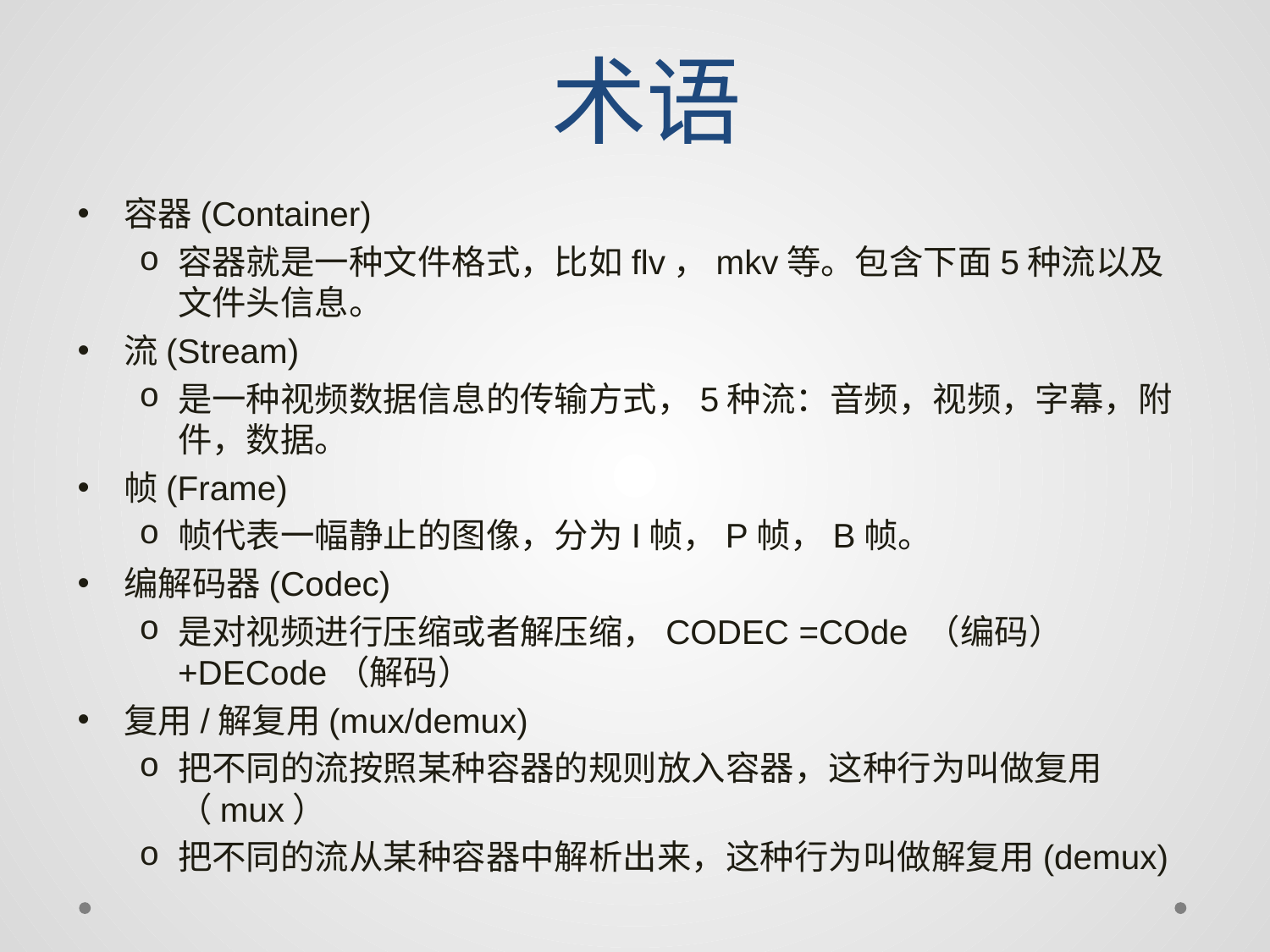

# 术语
容器(Container)
容器就是一种文件格式，比如flv，mkv等。包含下面5种流以及文件头信息。
流(Stream)
是一种视频数据信息的传输方式，5种流：音频，视频，字幕，附件，数据。
帧(Frame)
帧代表一幅静止的图像，分为I帧，P帧，B帧。
编解码器(Codec)
是对视频进行压缩或者解压缩，CODEC =COde （编码） +DECode（解码）
复用/解复用(mux/demux)
把不同的流按照某种容器的规则放入容器，这种行为叫做复用（mux）
把不同的流从某种容器中解析出来，这种行为叫做解复用(demux)